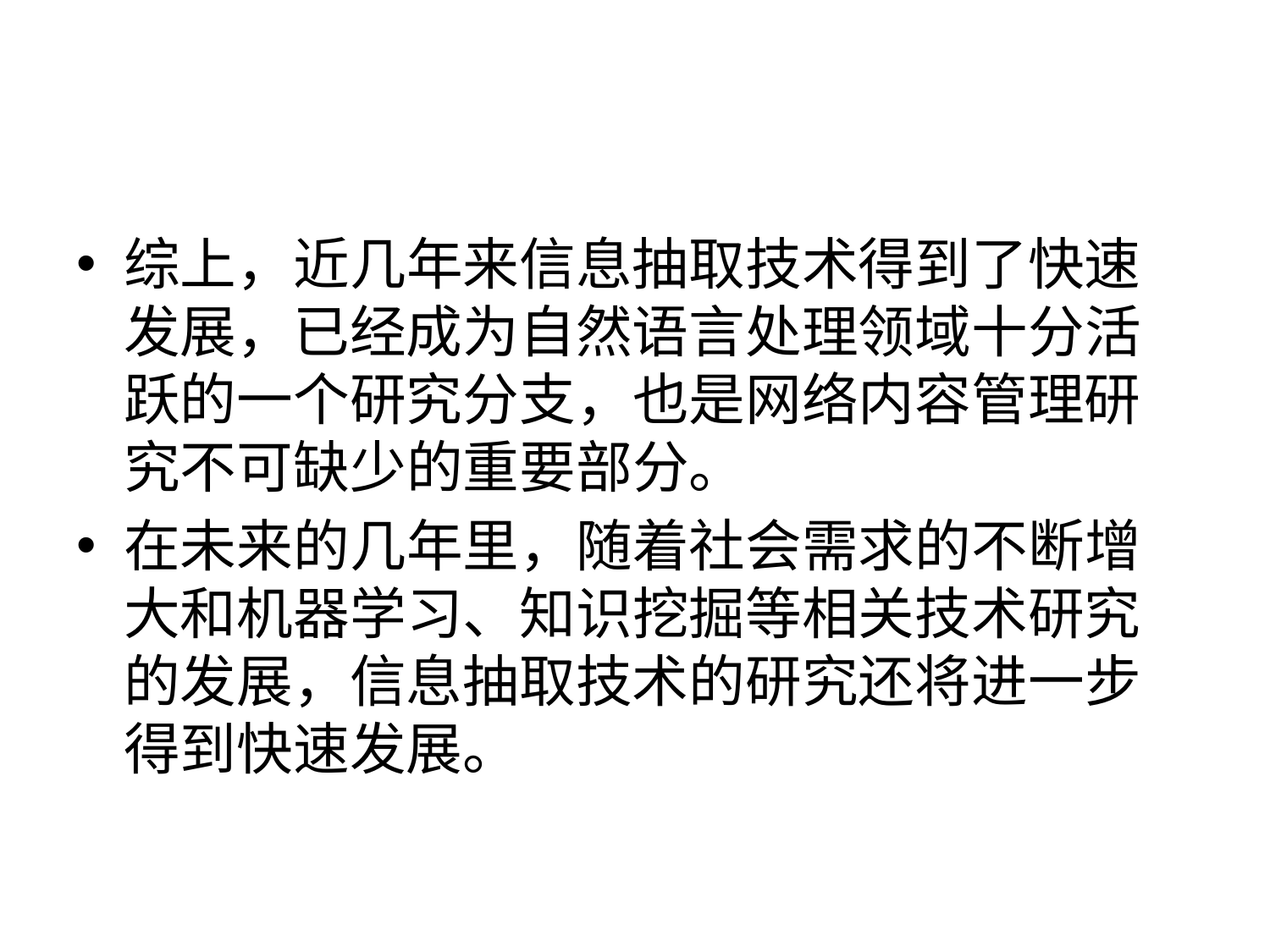

#
综上，近几年来信息抽取技术得到了快速发展，已经成为自然语言处理领域十分活跃的一个研究分支，也是网络内容管理研究不可缺少的重要部分。
在未来的几年里，随着社会需求的不断增大和机器学习、知识挖掘等相关技术研究的发展，信息抽取技术的研究还将进一步得到快速发展。